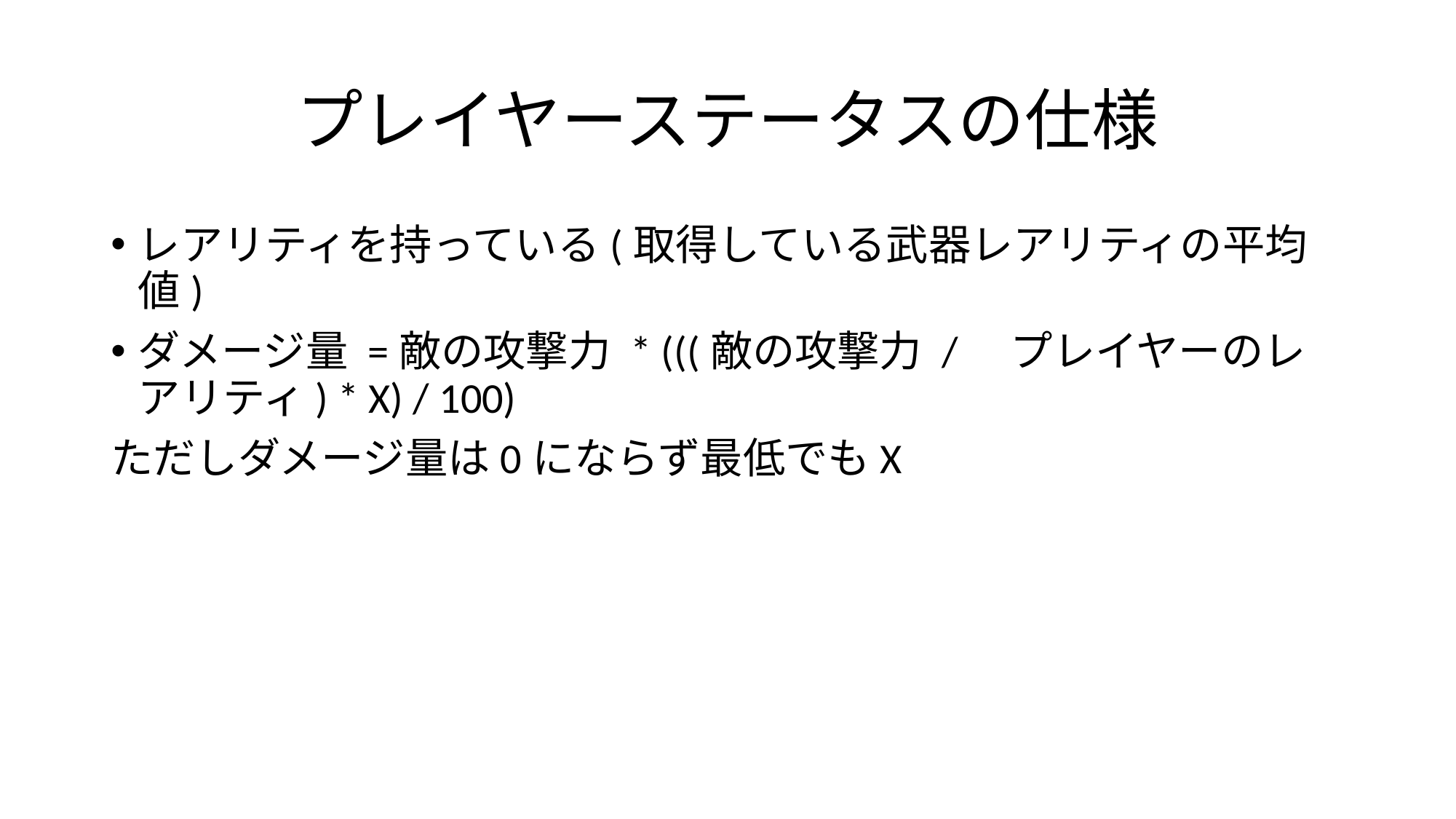

# プレイヤーステータスの仕様
レアリティを持っている(取得している武器レアリティの平均値)
ダメージ量 =敵の攻撃力 * (((敵の攻撃力 /　プレイヤーのレアリティ) * X) / 100)
ただしダメージ量は0にならず最低でもX